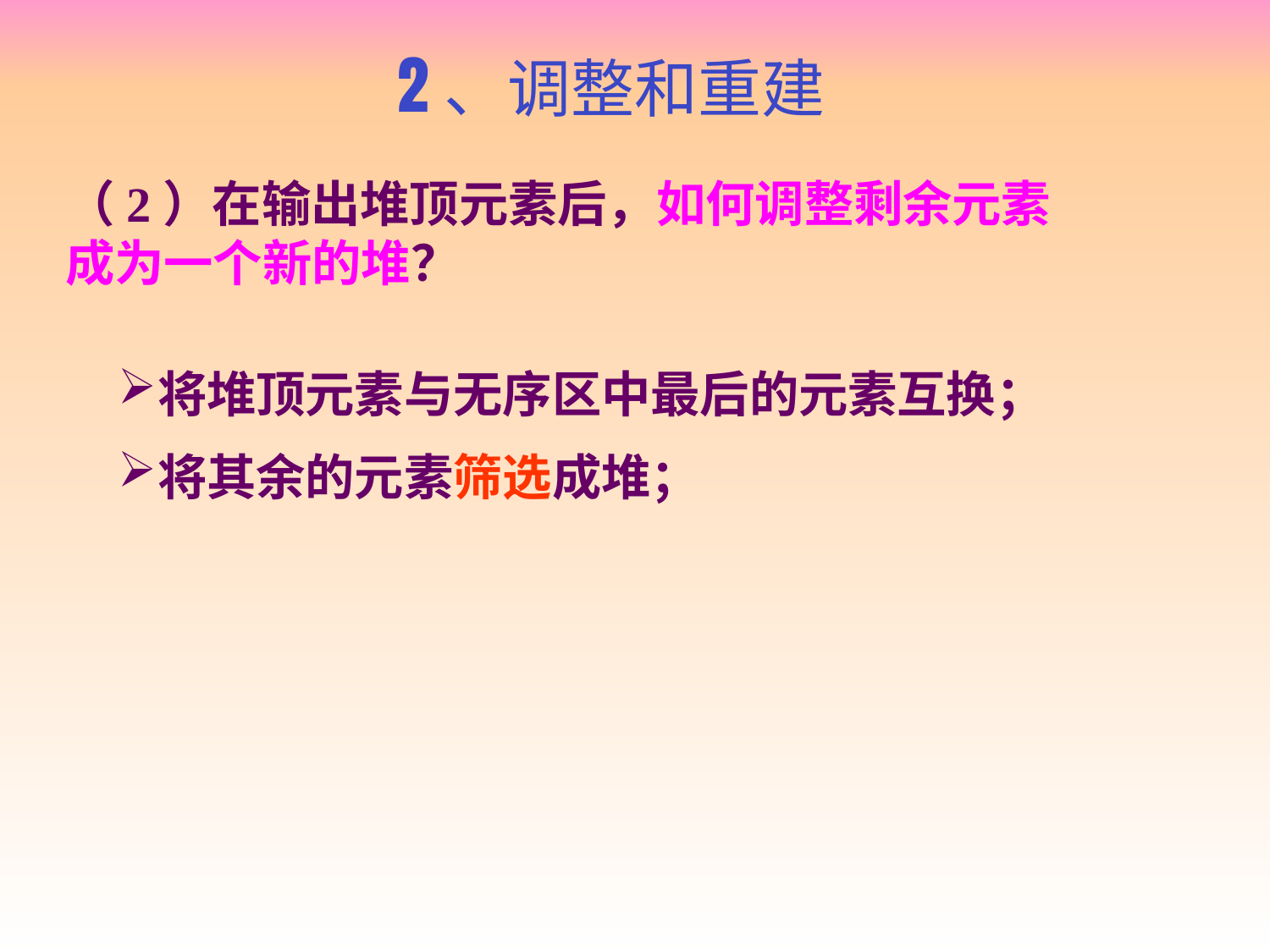

# 2、调整和重建
（2）在输出堆顶元素后，如何调整剩余元素成为一个新的堆？
将堆顶元素与无序区中最后的元素互换；
将其余的元素筛选成堆；